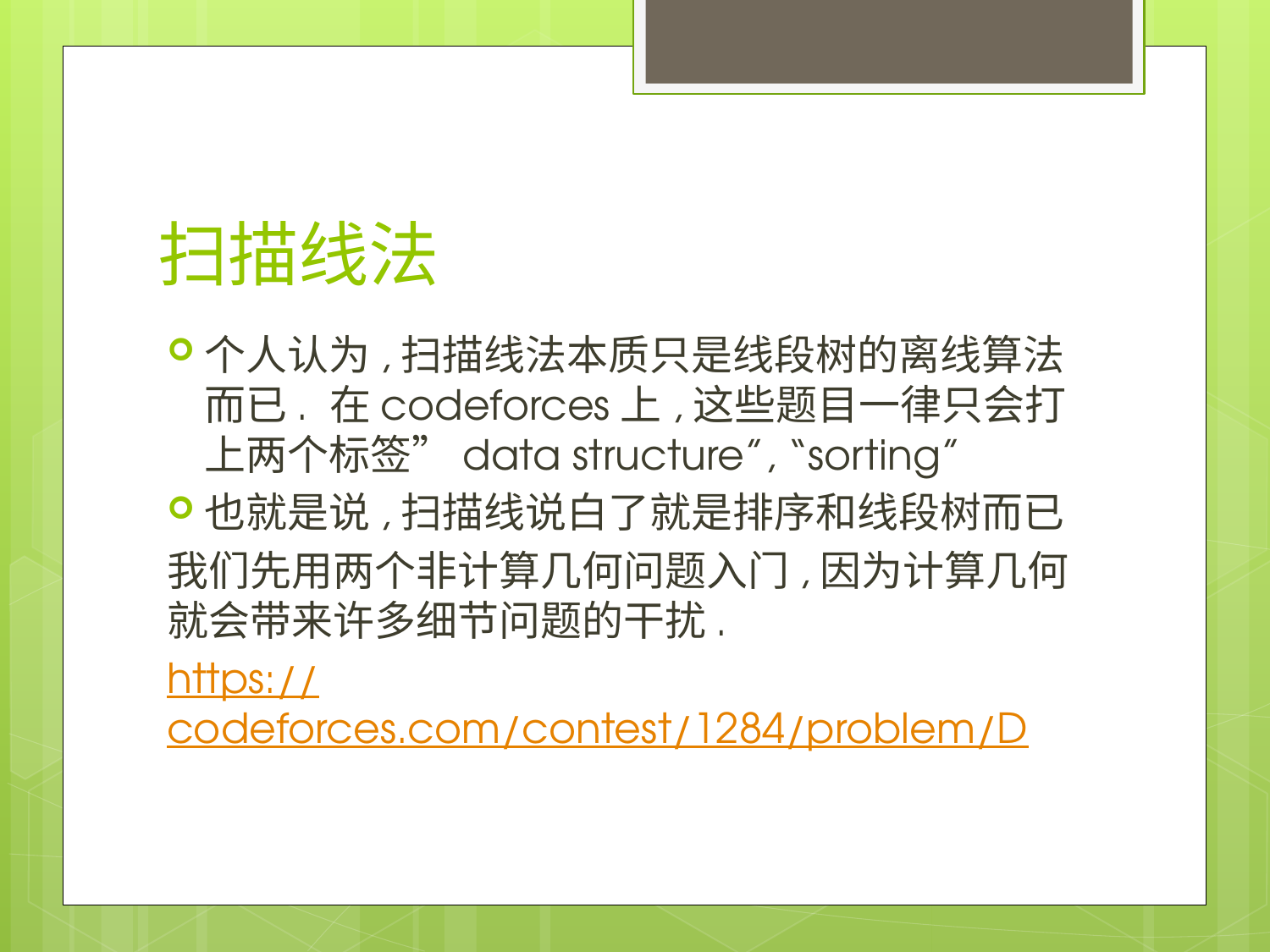

# 扫描线法
个人认为,扫描线法本质只是线段树的离线算法而已. 在codeforces上,这些题目一律只会打上两个标签”data structure”, “sorting”
也就是说,扫描线说白了就是排序和线段树而已
我们先用两个非计算几何问题入门,因为计算几何就会带来许多细节问题的干扰.
https://codeforces.com/contest/1284/problem/D